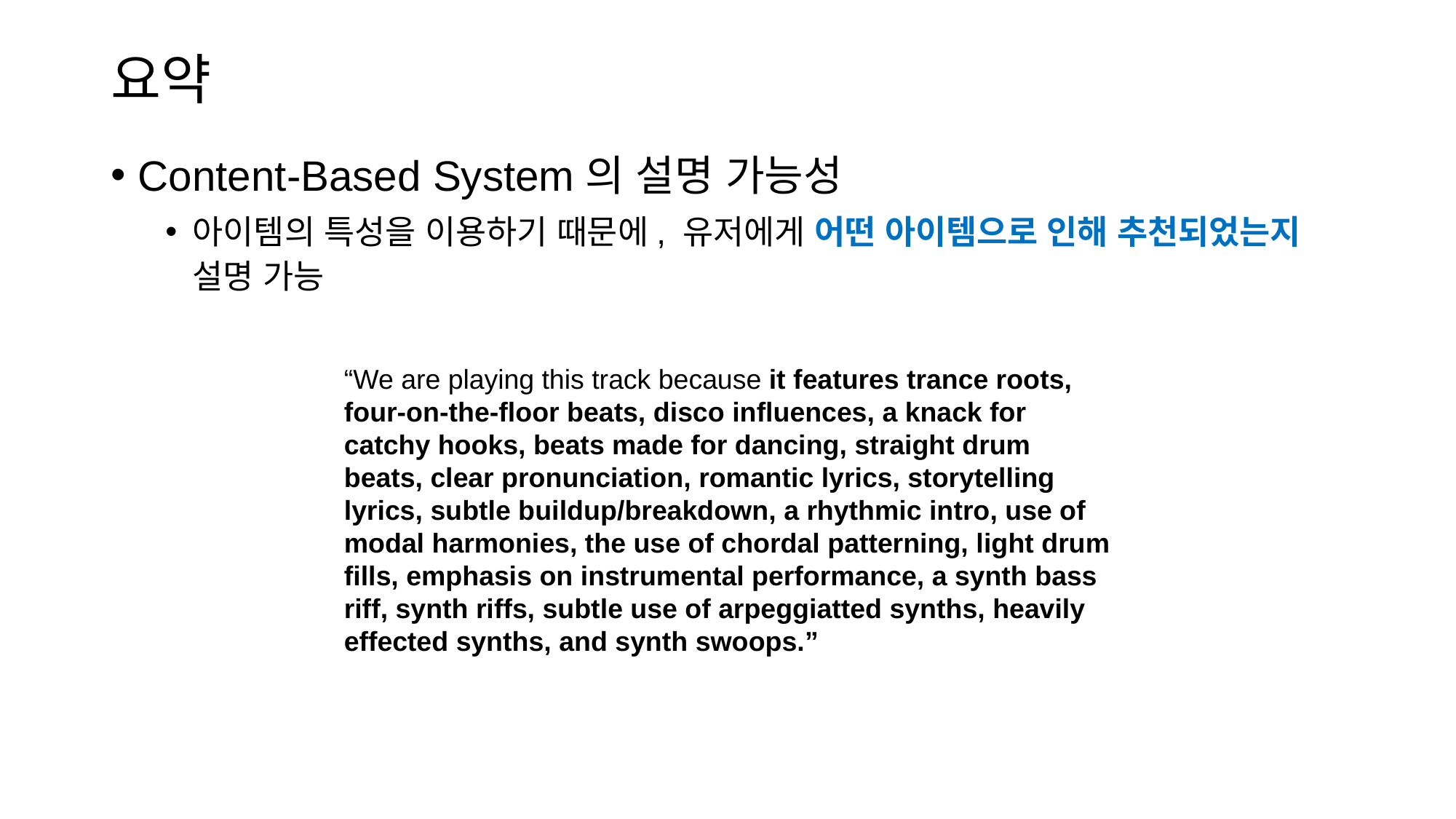

# 요약
Content-Based System의 설명 가능성
아이템의 특성을 이용하기 때문에, 유저에게 어떤 아이템으로 인해 추천되었는지 설명 가능

“We are playing this track because it features trance roots, four-on-the-floor beats, disco influences, a knack for catchy hooks, beats made for dancing, straight drum beats, clear pronunciation, romantic lyrics, storytelling lyrics, subtle buildup/breakdown, a rhythmic intro, use of modal harmonies, the use of chordal patterning, light drum fills, emphasis on instrumental performance, a synth bass riff, synth riffs, subtle use of arpeggiatted synths, heavily effected synths, and synth swoops.”